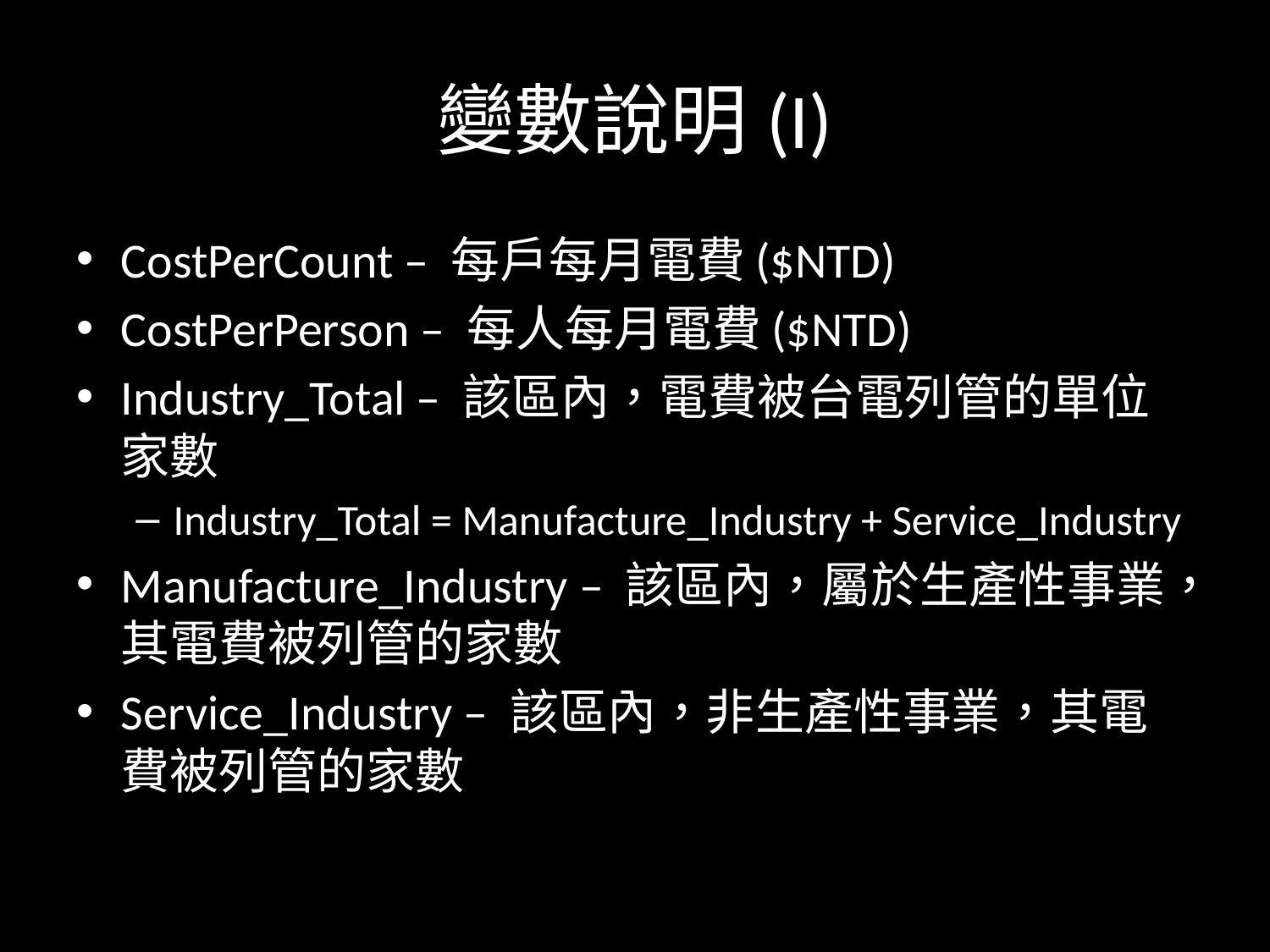

# 變數說明(I)
CostPerCount – 每戶每月電費($NTD)
CostPerPerson – 每人每月電費($NTD)
Industry_Total – 該區內，電費被台電列管的單位家數
Industry_Total = Manufacture_Industry + Service_Industry
Manufacture_Industry – 該區內，屬於生產性事業，其電費被列管的家數
Service_Industry – 該區內，非生產性事業，其電費被列管的家數